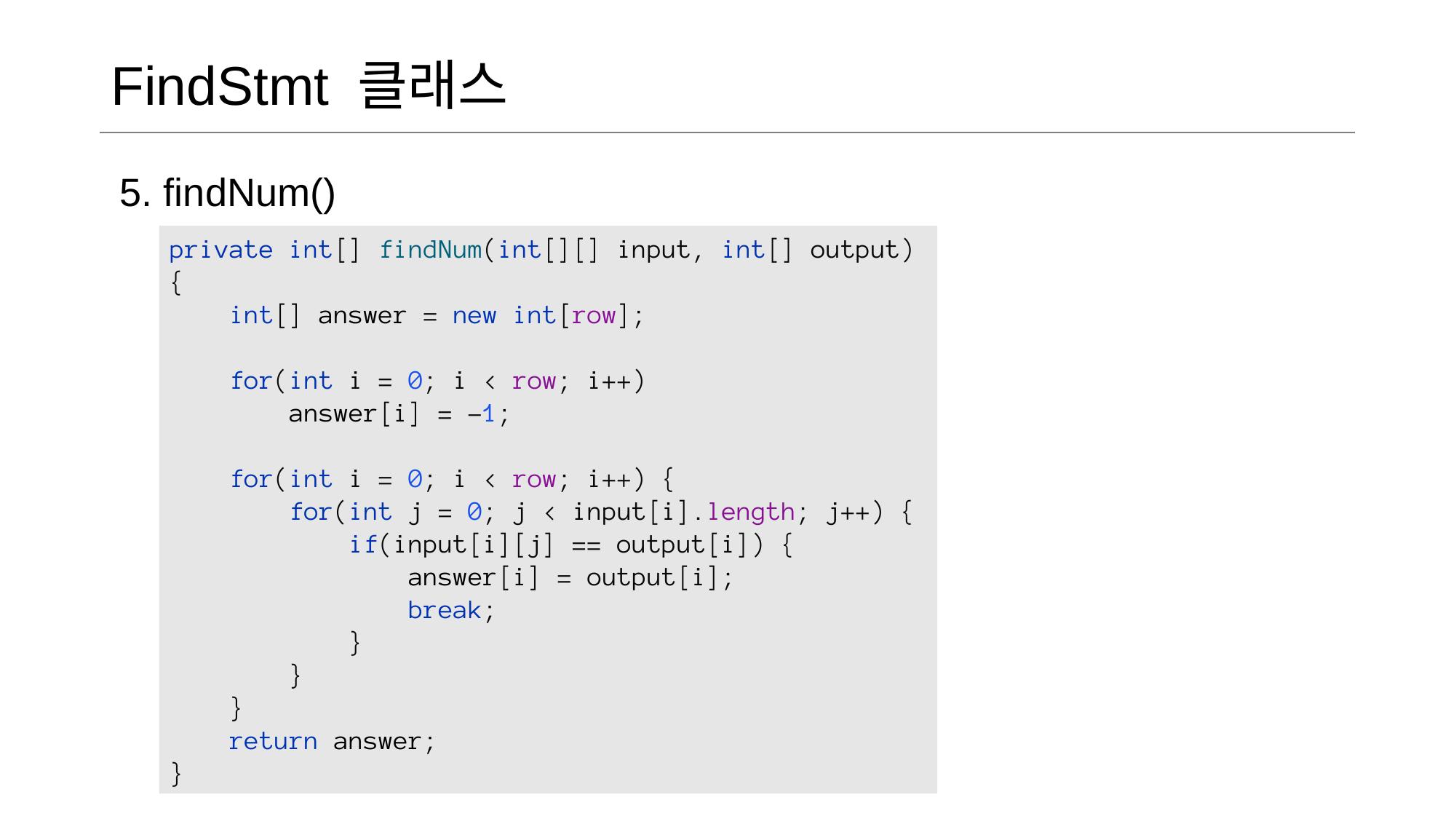

# FindStmt 클래스
5. findNum()
private int[] findNum(int[][] input, int[] output) {
    int[] answer = new int[row];
    for(int i = 0; i < row; i++)
        answer[i] = -1;
    for(int i = 0; i < row; i++) {
        for(int j = 0; j < input[i].length; j++) {
            if(input[i][j] == output[i]) {
                answer[i] = output[i];
                break;
            }
        }
    }
    return answer;
}